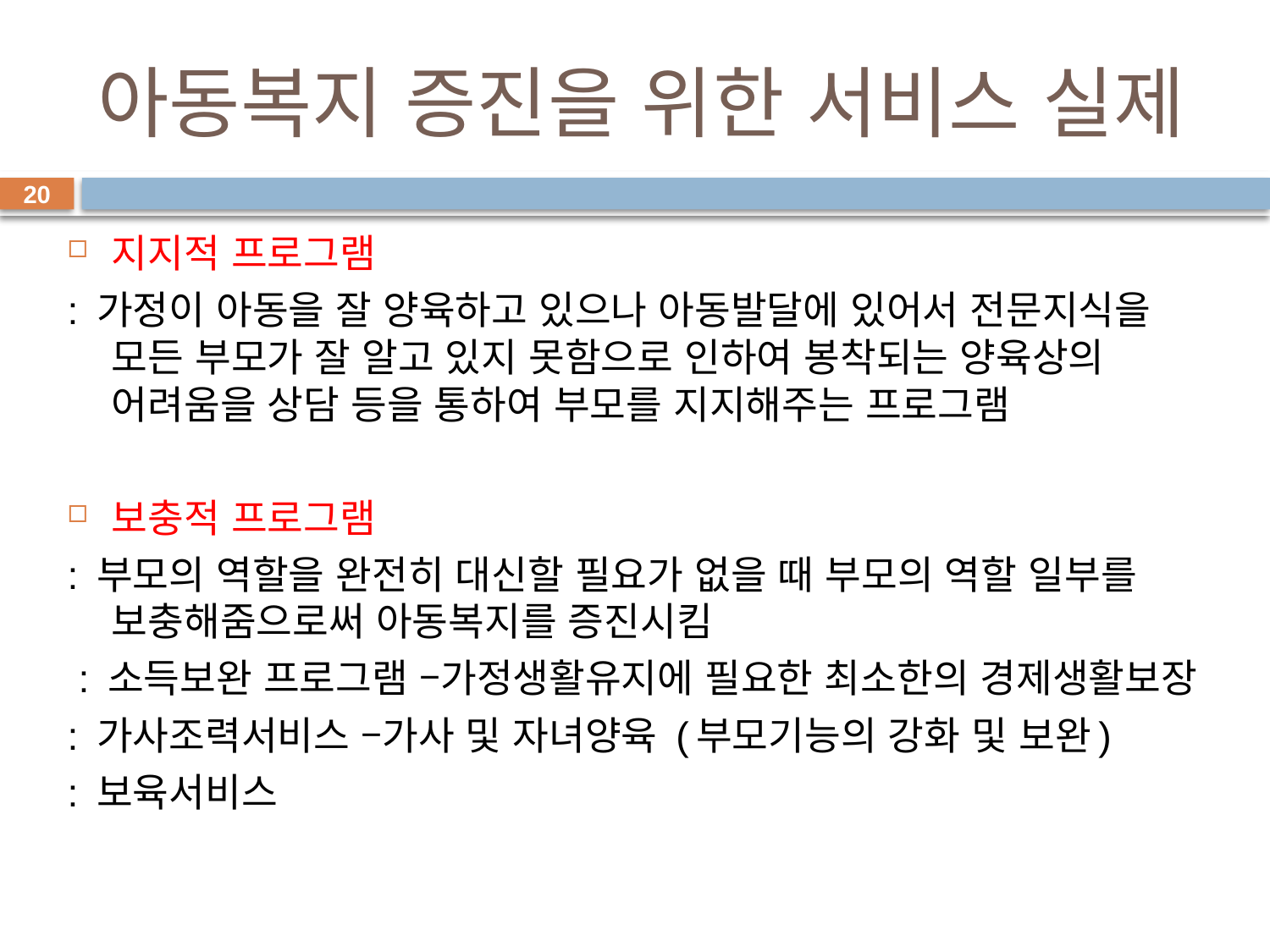

# 아동복지 증진을 위한 서비스 실제
20
지지적 프로그램
: 가정이 아동을 잘 양육하고 있으나 아동발달에 있어서 전문지식을 모든 부모가 잘 알고 있지 못함으로 인하여 봉착되는 양육상의 어려움을 상담 등을 통하여 부모를 지지해주는 프로그램

보충적 프로그램
: 부모의 역할을 완전히 대신할 필요가 없을 때 부모의 역할 일부를 보충해줌으로써 아동복지를 증진시킴
 : 소득보완 프로그램 –가정생활유지에 필요한 최소한의 경제생활보장
: 가사조력서비스 –가사 및 자녀양육 (부모기능의 강화 및 보완)
: 보육서비스